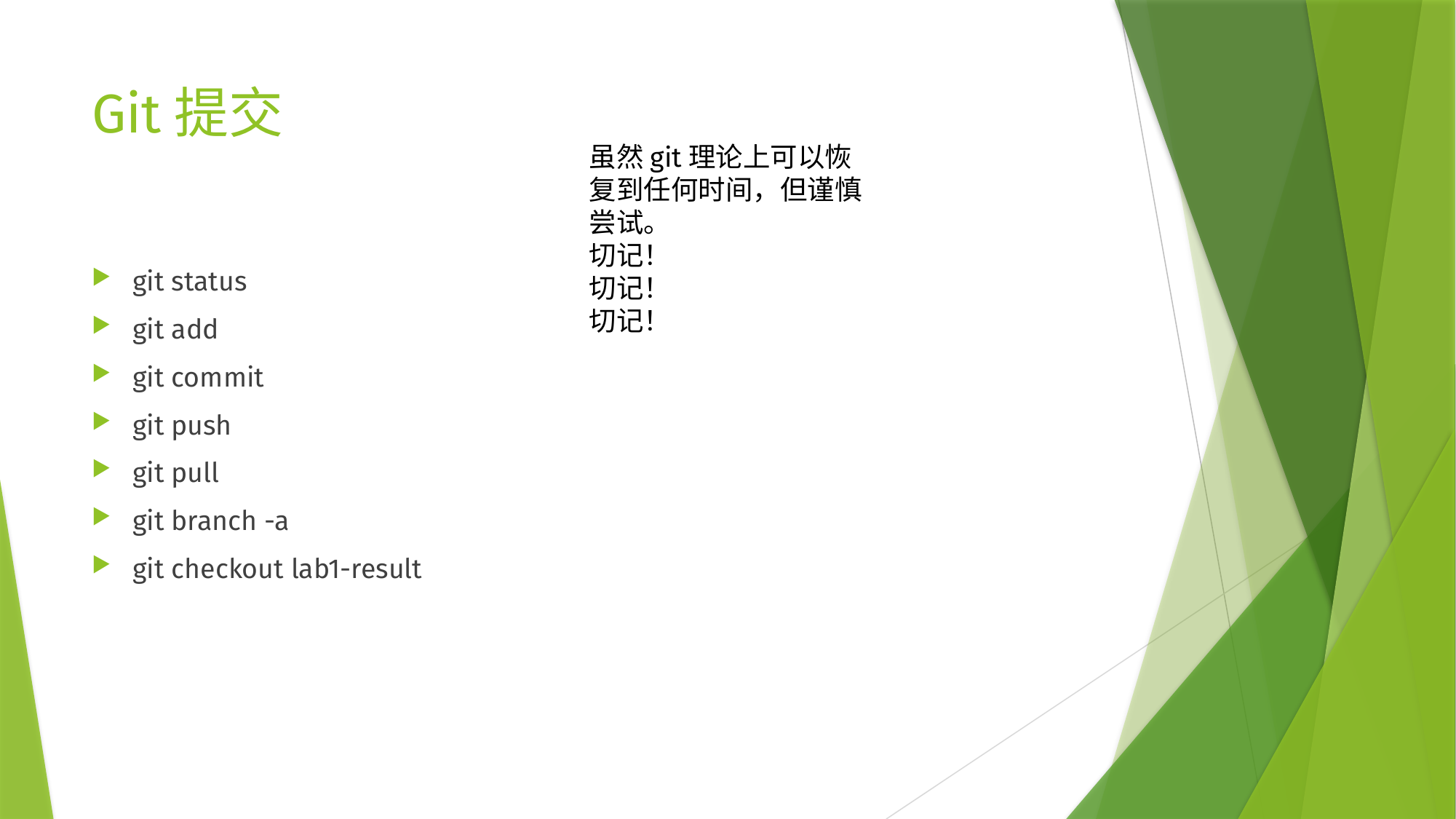

# Git提交
虽然git理论上可以恢复到任何时间，但谨慎尝试。
切记！
切记！
切记！
git status
git add
git commit
git push
git pull
git branch -a
git checkout lab1-result